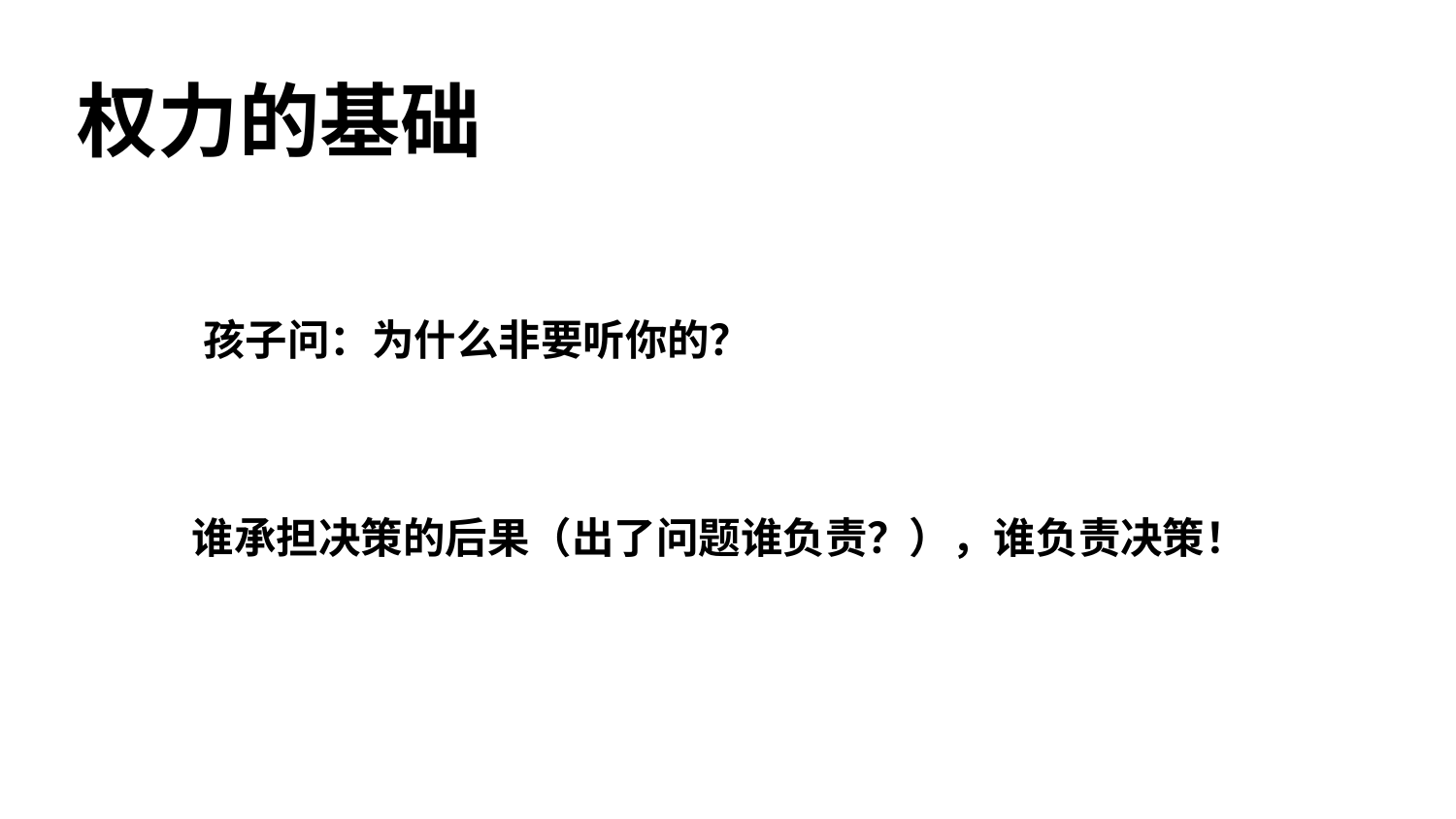

权力的基础
孩子问：为什么非要听你的？
谁承担决策的后果（出了问题谁负责？），谁负责决策！